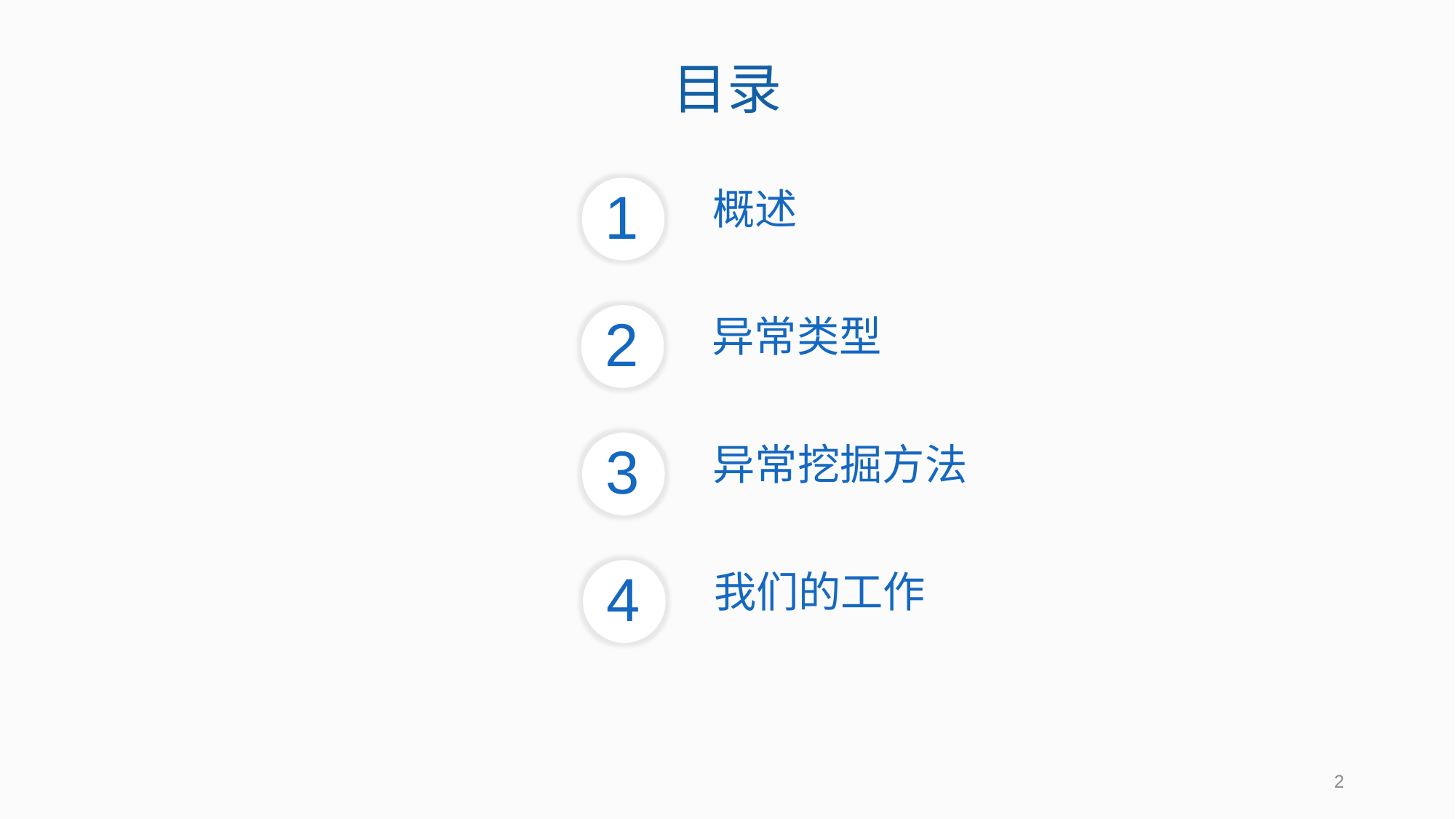

# 目录
概述
异常类型
异常挖掘方法
我们的工作
2